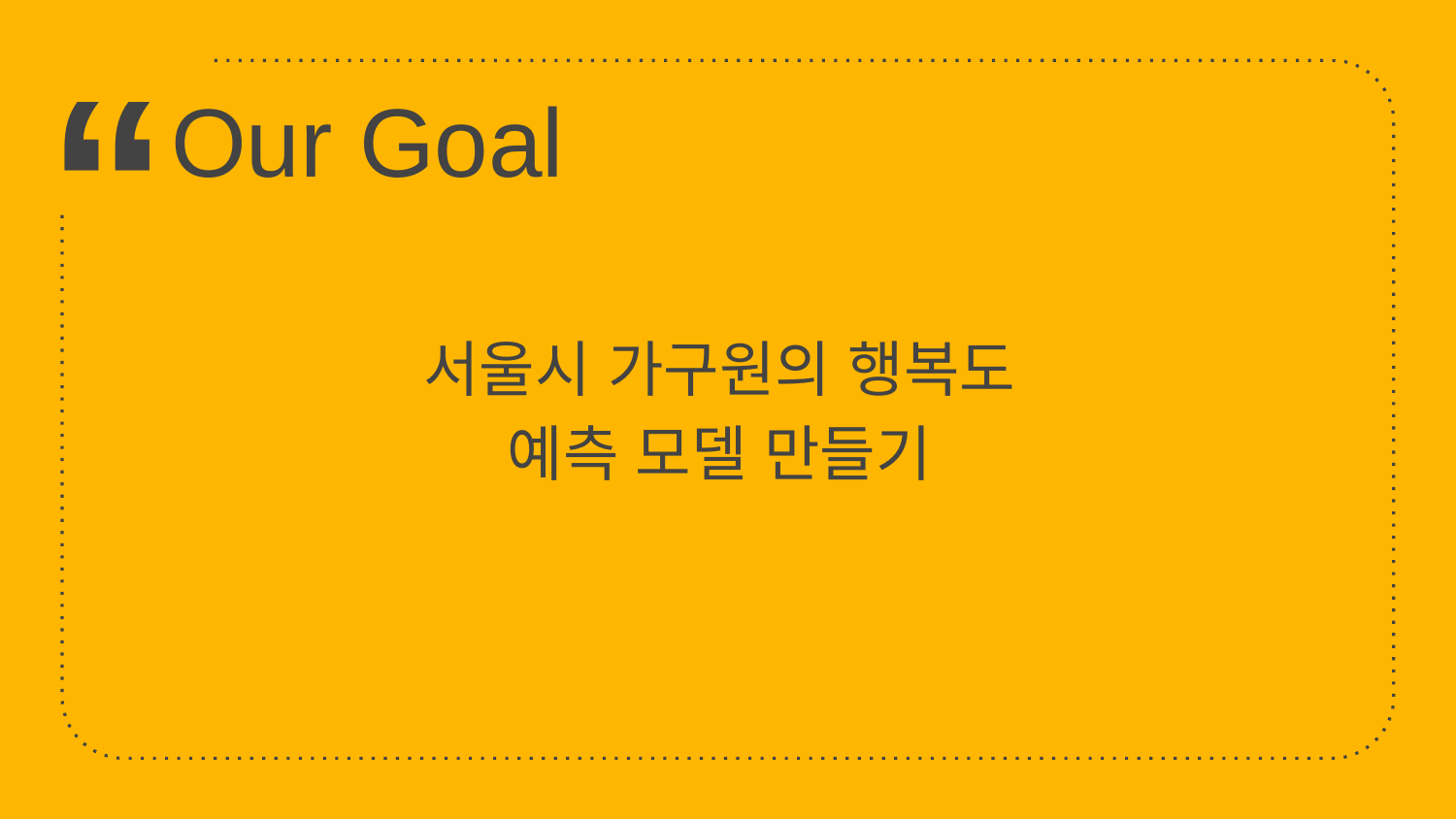

Our Goal
서울시 가구원의 행복도
예측 모델 만들기
2